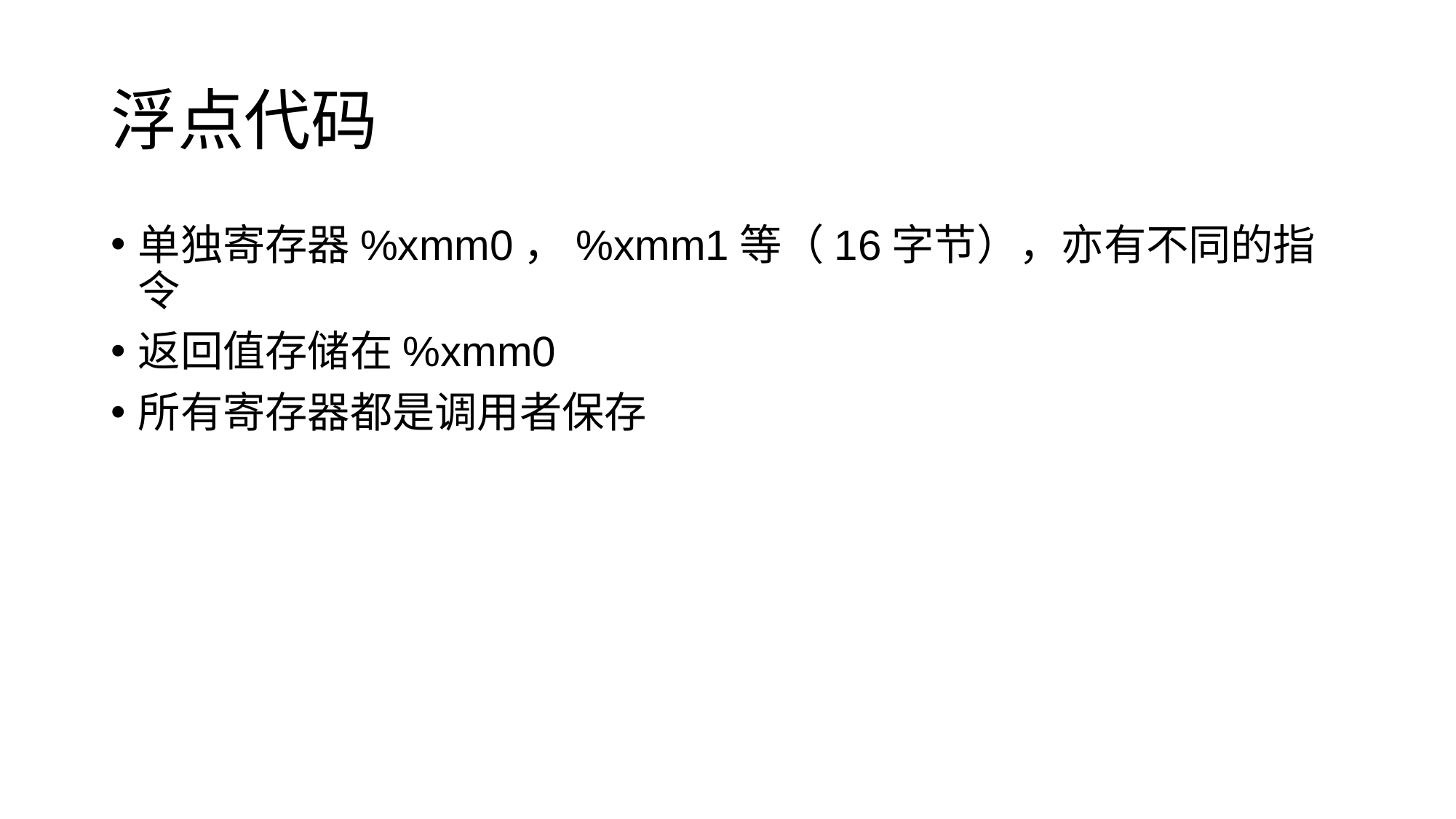

# 浮点代码
单独寄存器%xmm0，%xmm1等（16字节），亦有不同的指令
返回值存储在%xmm0
所有寄存器都是调用者保存